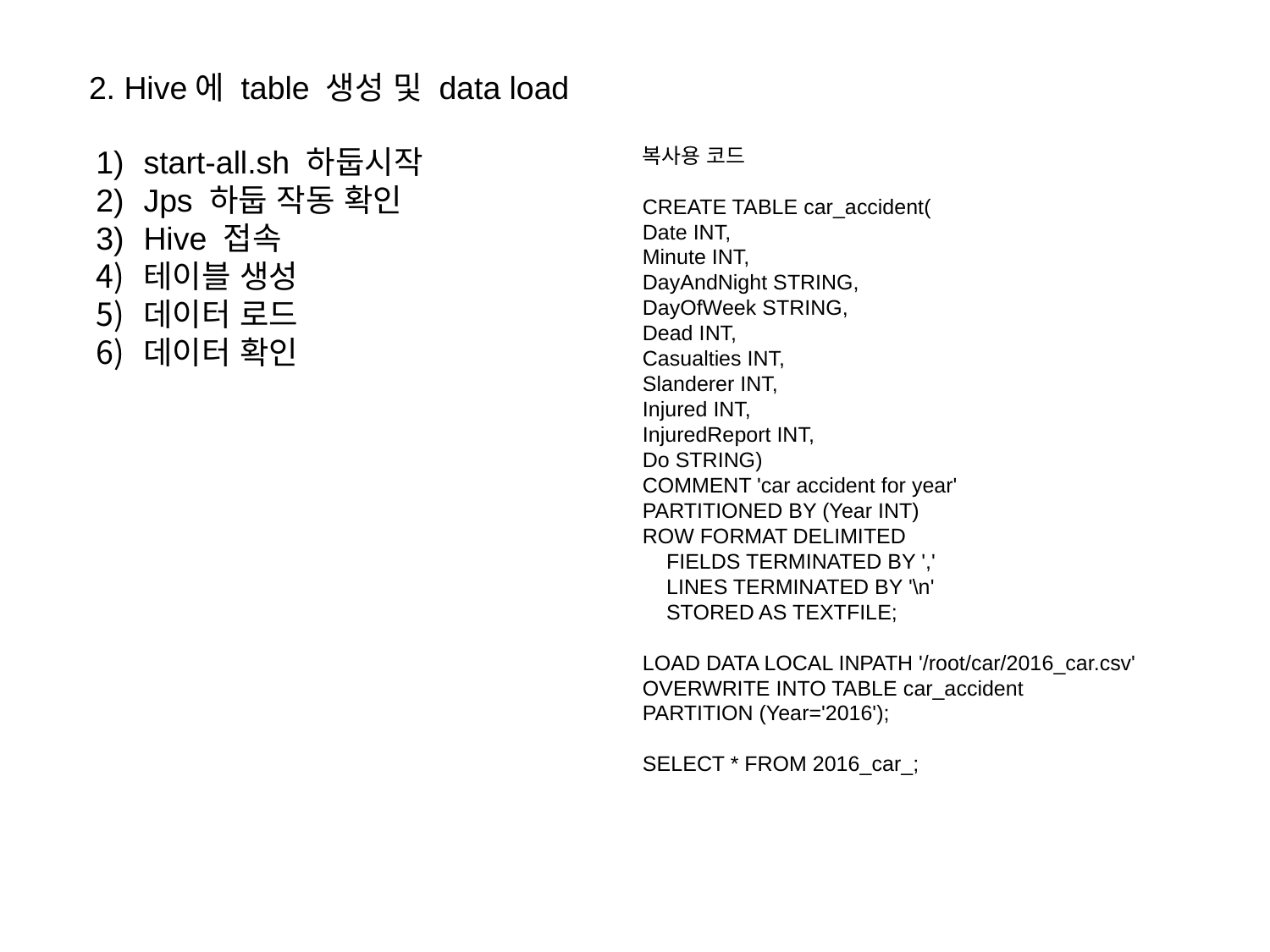

2. Hive에 table 생성 및 data load
start-all.sh 하둡시작
Jps 하둡 작동 확인
Hive 접속
테이블 생성
데이터 로드
데이터 확인
복사용 코드

CREATE TABLE car_accident(
Date INT,
Minute INT,
DayAndNight STRING,
DayOfWeek STRING,
Dead INT,
Casualties INT,
Slanderer INT,
Injured INT,
InjuredReport INT,
Do STRING)
COMMENT 'car accident for year'
PARTITIONED BY (Year INT)
ROW FORMAT DELIMITED
    FIELDS TERMINATED BY ','
    LINES TERMINATED BY '\n'
    STORED AS TEXTFILE;

LOAD DATA LOCAL INPATH '/root/car/2016_car.csv'
OVERWRITE INTO TABLE car_accident
PARTITION (Year='2016');

SELECT * FROM 2016_car_;